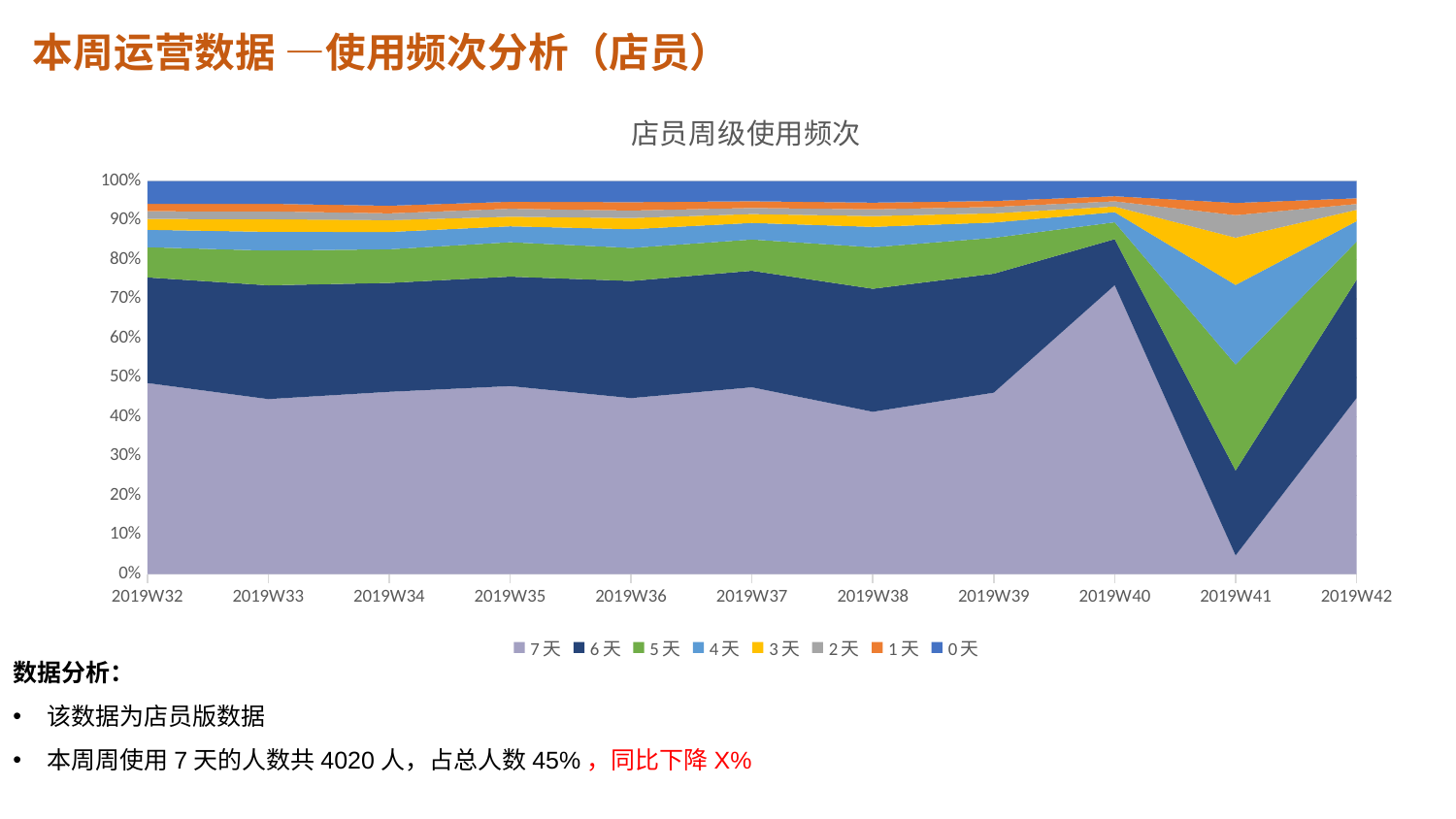

本周运营数据 —使用频次分析（店员）

### Chart: 店员周级使用频次

| Category | 7天 | 6天 | 5天 | 4天 | 3天 | 2天 | 1天 | 0天 |
|---|---|---|---|---|---|---|---|---|
| 2019W32 | 3332.0 | 1842.0 | 527.0 | 303.0 | 189.0 | 134.0 | 127.0 | 399.0 |
| 2019W33 | 3858.0 | 2508.0 | 765.0 | 413.0 | 277.0 | 175.0 | 167.0 | 499.0 |
| 2019W34 | 3935.0 | 2351.0 | 726.0 | 373.0 | 255.0 | 147.0 | 165.0 | 531.0 |
| 2019W35 | 4057.0 | 2364.0 | 741.0 | 344.0 | 206.0 | 172.0 | 151.0 | 446.0 |
| 2019W36 | 3787.0 | 2521.0 | 712.0 | 402.0 | 240.0 | 162.0 | 180.0 | 453.0 |
| 2019W37 | 4124.0 | 2572.0 | 690.0 | 366.0 | 195.0 | 136.0 | 148.0 | 444.0 |
| 2019W38 | 3633.0 | 2755.0 | 928.0 | 457.0 | 241.0 | 151.0 | 150.0 | 482.0 |
| 2019W39 | 4056.0 | 2661.0 | 801.0 | 343.0 | 204.0 | 144.0 | 133.0 | 444.0 |
| 2019W40 | 6432.0 | 1024.0 | 375.0 | 226.0 | 124.0 | 117.0 | 113.0 | 336.0 |
| 2019W41 | 420.0 | 1905.0 | 2382.0 | 1786.0 | 1061.0 | 505.0 | 275.0 | 490.0 |
| 2019W42 | 4020.0 | 2703.0 | 872.0 | 468.0 | 259.0 | 134.0 | 131.0 | 392.0 |
数据分析：
该数据为店员版数据
本周周使用7天的人数共4020人，占总人数45%，同比下降X%